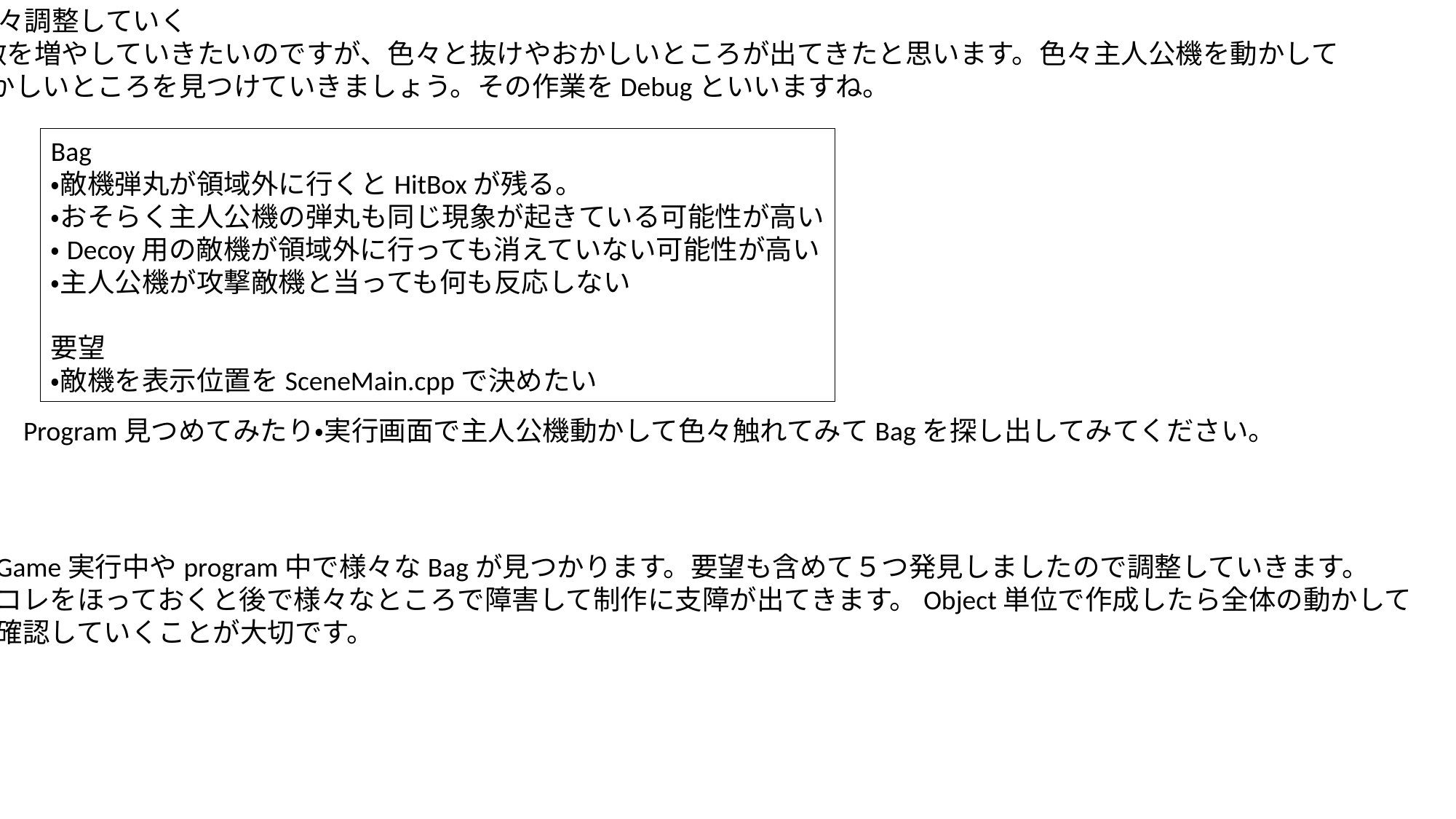

・色々調整していく
  敵を増やしていきたいのですが、色々と抜けやおかしいところが出てきたと思います。色々主人公機を動かして
おかしいところを見つけていきましょう。その作業をDebugといいますね。
Bag
・敵機弾丸が領域外に行くとHitBoxが残る。
・おそらく主人公機の弾丸も同じ現象が起きている可能性が高い
・Decoy用の敵機が領域外に行っても消えていない可能性が高い
・主人公機が攻撃敵機と当っても何も反応しない

要望
・敵機を表示位置をSceneMain.cppで決めたい
Program見つめてみたり・実行画面で主人公機動かして色々触れてみてBagを探し出してみてください。
Game実行中やprogram中で様々なBagが見つかります。要望も含めて５つ発見しましたので調整していきます。
コレをほっておくと後で様々なところで障害して制作に支障が出てきます。Object単位で作成したら全体の動かして
確認していくことが大切です。